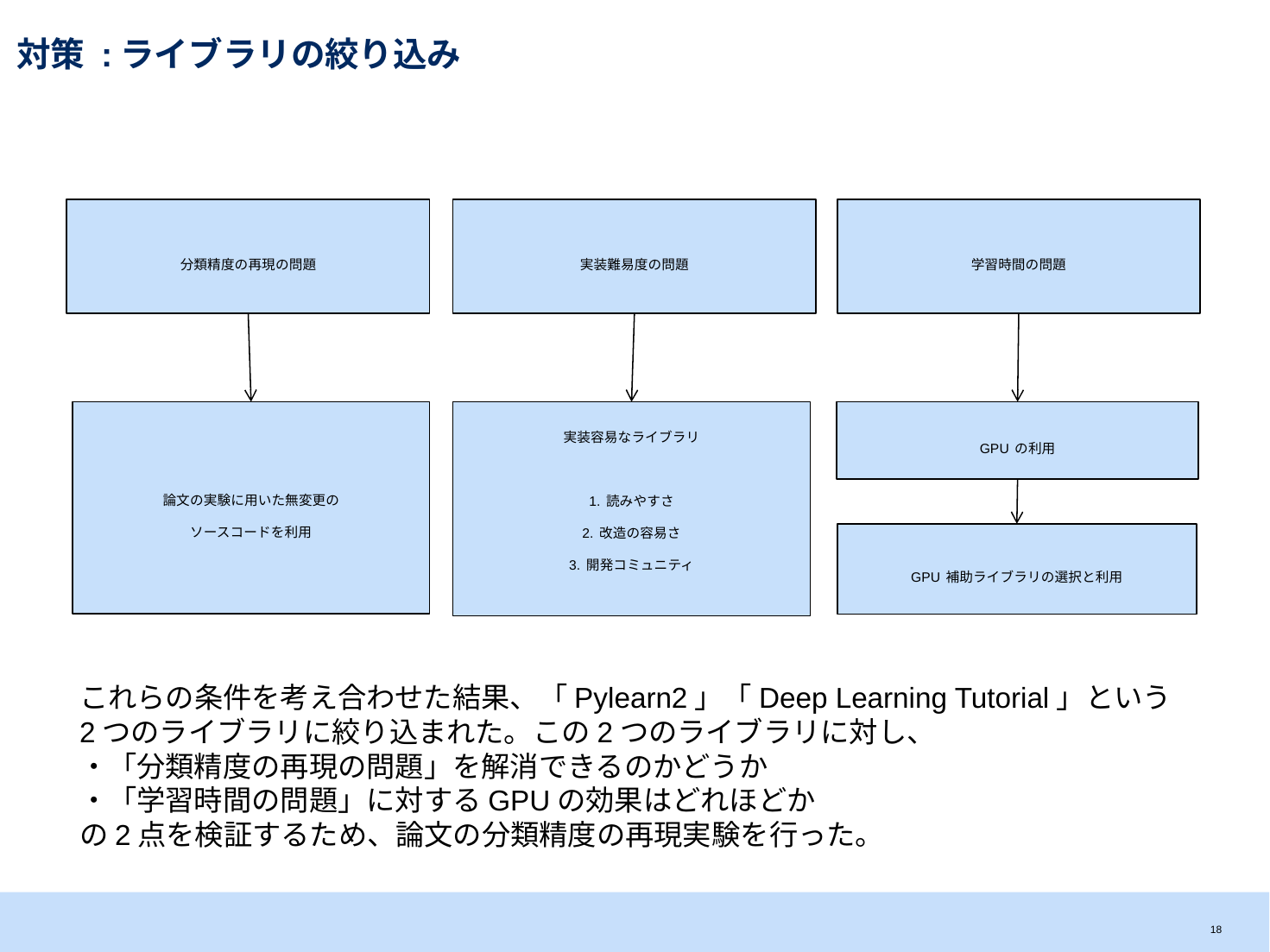

# 対策 :ライブラリの絞り込み
実装難易度の問題
学習時間の問題
分類精度の再現の問題
論文の実験に用いた無変更の
ソースコードを利用
実装容易なライブラリ

1.読みやすさ
2.改造の容易さ
3.開発コミュニティ

GPUの利用
GPU補助ライブラリの選択と利用
これらの条件を考え合わせた結果、「Pylearn2」「Deep Learning Tutorial」という
2つのライブラリに絞り込まれた。この2つのライブラリに対し、
・「分類精度の再現の問題」を解消できるのかどうか
・「学習時間の問題」に対するGPUの効果はどれほどか
の2点を検証するため、論文の分類精度の再現実験を行った。
18